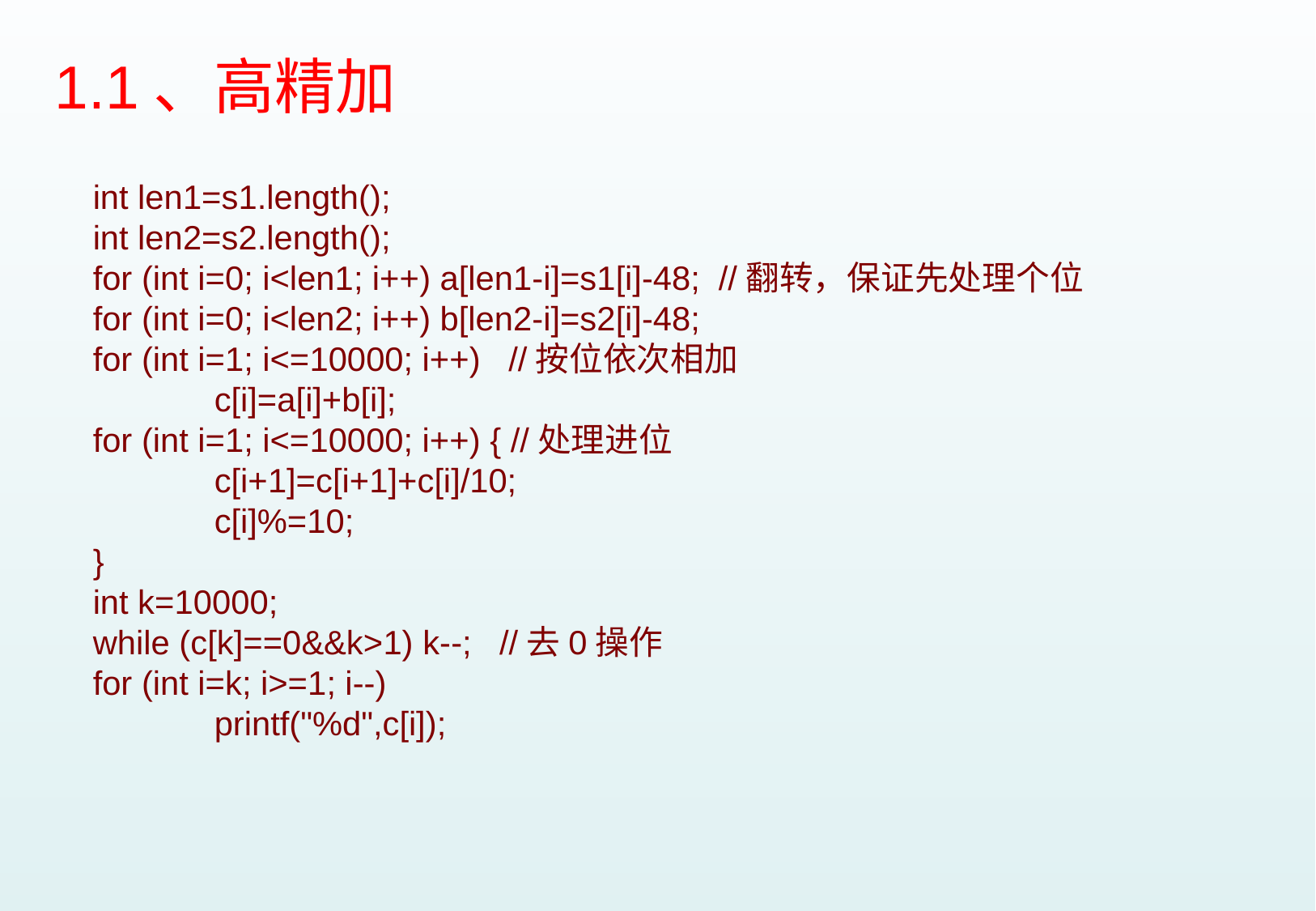

#include<iostream>
#include<cstdio>
using namespace std;
int a[20000],b[20000],c[20000];
int main()
{
	string s1,s2;
	cin>>s1;
	cin>>s2;
	int len1=s1.length();
	int len2=s2.length();
	for (int i=0;i<len1;i++) a[len1-i]=s1[i]-48;
	for (int i=0;i<len2;i++) b[len2-i]=s2[i]-48;
	for (int i=1;i<=10000;i++)
	  c[i]=a[i]+b[i];
	for (int i=1;i<=10000;i++)
	{
		c[i+1]=c[i+1]+c[i]/10;
		c[i]%=10;
	}
	int k=10000;
	while (c[k]==0&&k>1) k--;
	for (int i=k;i>=1;i--)
	  printf("%d",c[i]);
}
1.1、高精加

int len1=s1.length();
int len2=s2.length();
for (int i=0; i<len1; i++) a[len1-i]=s1[i]-48;  //翻转，保证先处理个位
for (int i=0; i<len2; i++) b[len2-i]=s2[i]-48;
for (int i=1; i<=10000; i++)   //按位依次相加
	c[i]=a[i]+b[i];
for (int i=1; i<=10000; i++) { //处理进位
	c[i+1]=c[i+1]+c[i]/10;
	c[i]%=10;
}
int k=10000;
while (c[k]==0&&k>1) k--;   //去0操作
for (int i=k; i>=1; i--)
	printf("%d",c[i]);